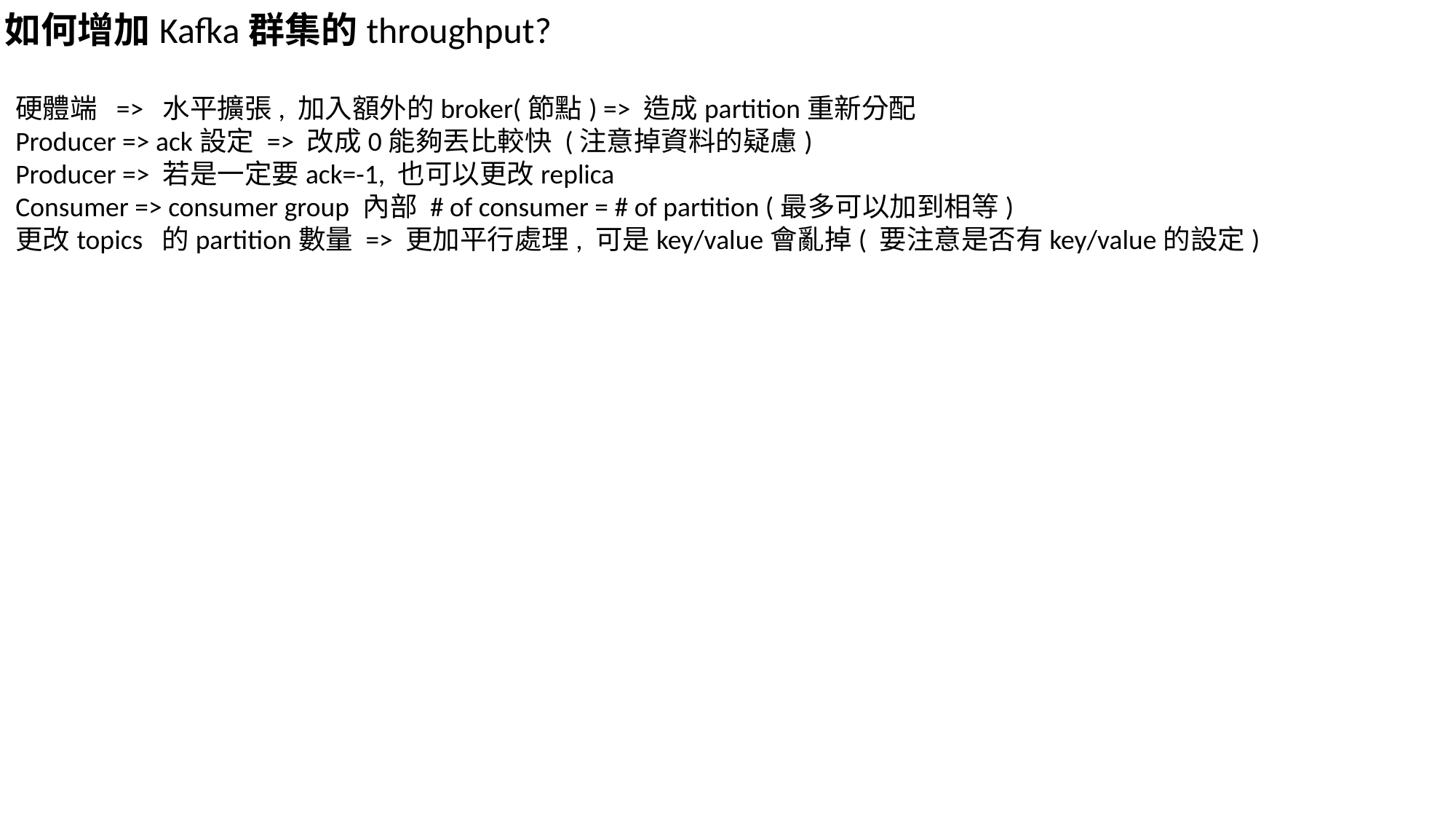

如何增加Kafka群集的throughput?
硬體端  =>  水平擴張, 加入額外的broker(節點) => 造成partition重新分配
Producer => ack設定 => 改成0能夠丟比較快 (注意掉資料的疑慮)
Producer => 若是一定要ack=-1, 也可以更改replica
Consumer => consumer group 內部 # of consumer = # of partition (最多可以加到相等)
更改topics  的partition數量 => 更加平行處理, 可是key/value會亂掉( 要注意是否有key/value的設定)